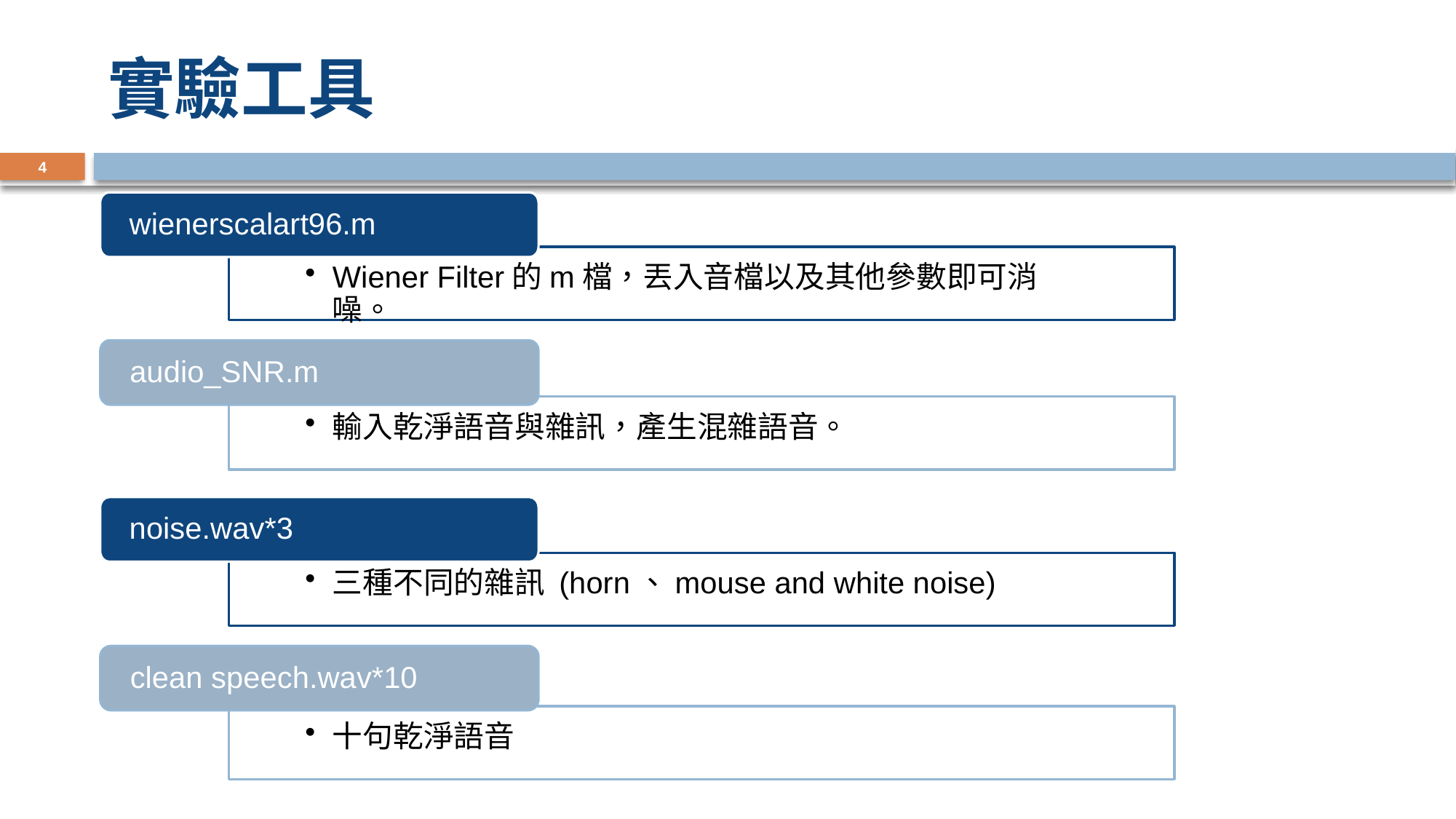

# 實驗工具
4
wienerscalart96.m
Wiener Filter的m檔，丟入音檔以及其他參數即可消噪。
audio_SNR.m
輸入乾淨語音與雜訊，產生混雜語音。
noise.wav*3
三種不同的雜訊 (horn、mouse and white noise)
clean speech.wav*10
十句乾淨語音